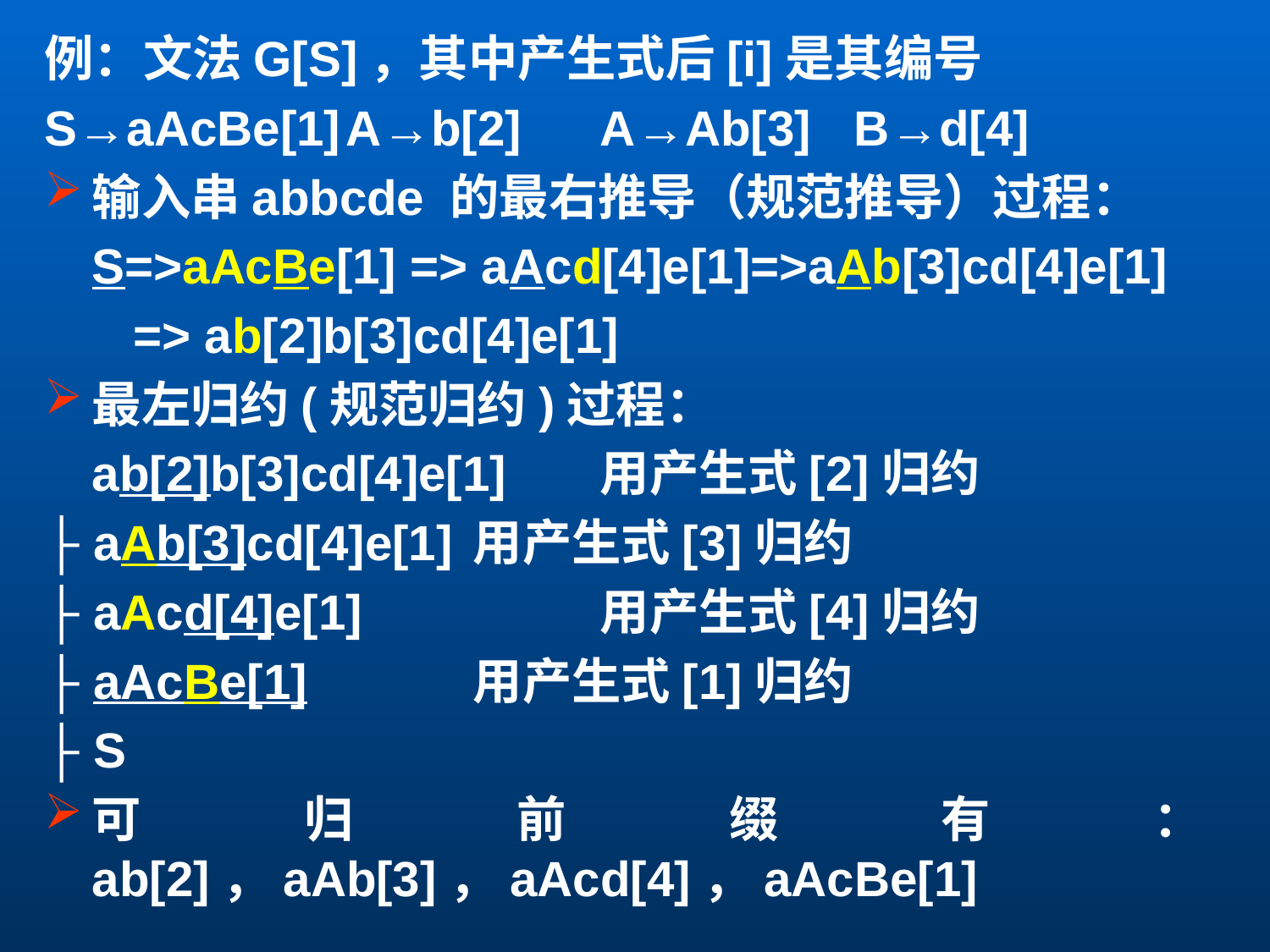

例：文法G[S]，其中产生式后[i]是其编号
S→aAcBe[1]	A→b[2]	A→Ab[3]	B→d[4]
输入串abbcde 的最右推导（规范推导）过程：
	S=>aAcBe[1] => aAcd[4]e[1]=>aAb[3]cd[4]e[1]
  	   => ab[2]b[3]cd[4]e[1]
最左归约(规范归约)过程：
	ab[2]b[3]cd[4]e[1]	用产生式[2]归约
├ aAb[3]cd[4]e[1]	用产生式[3]归约
├ aAcd[4]e[1]		用产生式[4]归约
├ aAcBe[1]		用产生式[1]归约
├ S
可归前缀有：ab[2]，aAb[3]，aAcd[4]，aAcBe[1]